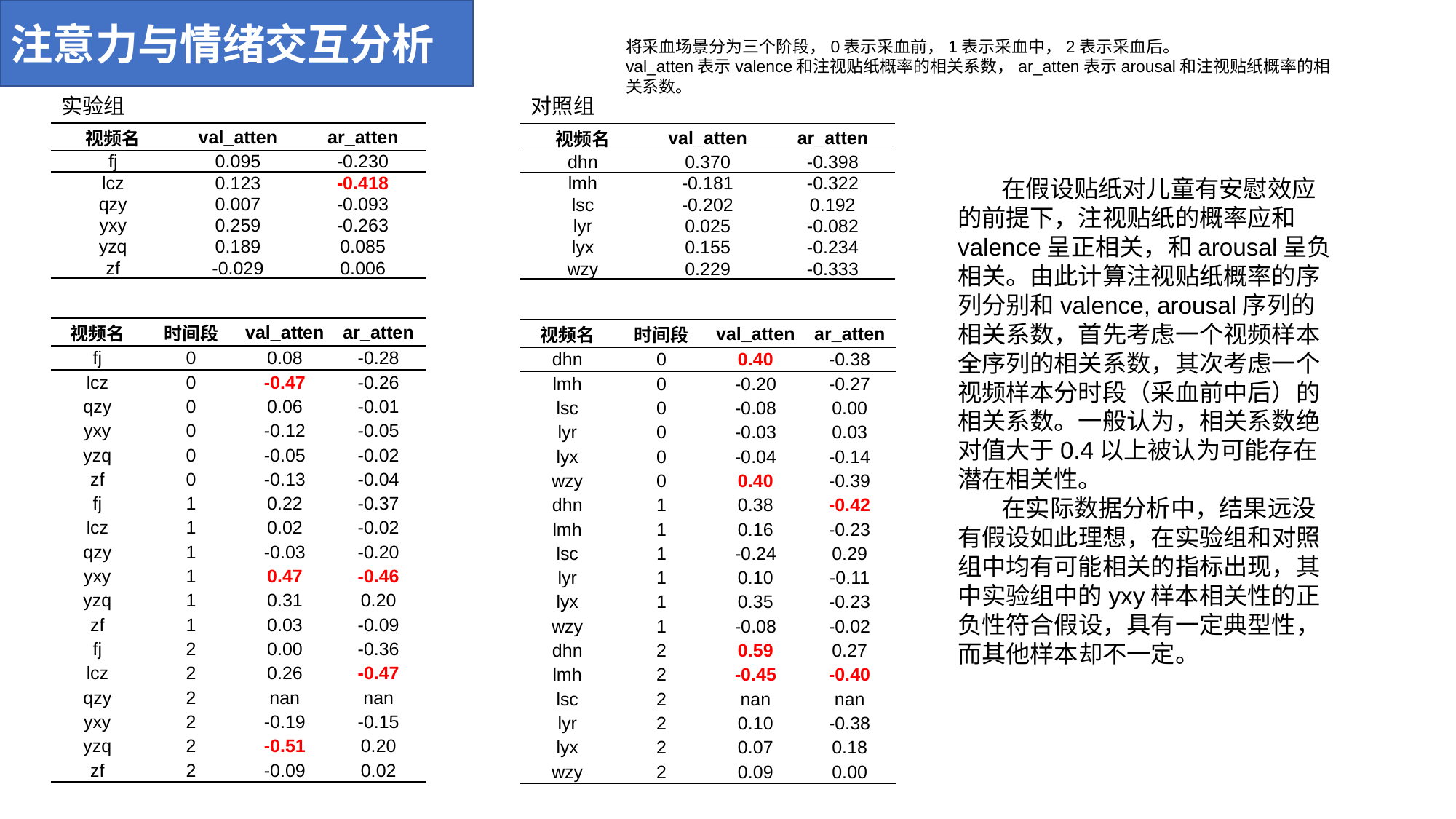

注意力与情绪交互分析
将采血场景分为三个阶段，0表示采血前，1表示采血中，2表示采血后。
val_atten表示valence和注视贴纸概率的相关系数，ar_atten表示arousal和注视贴纸概率的相关系数。
实验组
对照组
| 视频名 | val\_atten | ar\_atten |
| --- | --- | --- |
| fj | 0.095 | -0.230 |
| lcz | 0.123 | -0.418 |
| qzy | 0.007 | -0.093 |
| yxy | 0.259 | -0.263 |
| yzq | 0.189 | 0.085 |
| zf | -0.029 | 0.006 |
| 视频名 | val\_atten | ar\_atten |
| --- | --- | --- |
| dhn | 0.370 | -0.398 |
| lmh | -0.181 | -0.322 |
| lsc | -0.202 | 0.192 |
| lyr | 0.025 | -0.082 |
| lyx | 0.155 | -0.234 |
| wzy | 0.229 | -0.333 |
       在假设贴纸对儿童有安慰效应的前提下，注视贴纸的概率应和valence呈正相关，和arousal呈负相关。由此计算注视贴纸概率的序列分别和valence, arousal序列的相关系数，首先考虑一个视频样本全序列的相关系数，其次考虑一个视频样本分时段（采血前中后）的相关系数。一般认为，相关系数绝对值大于0.4以上被认为可能存在潜在相关性。
       在实际数据分析中，结果远没有假设如此理想，在实验组和对照组中均有可能相关的指标出现，其中实验组中的yxy样本相关性的正负性符合假设，具有一定典型性，而其他样本却不一定。
| 视频名 | 时间段 | val\_atten | ar\_atten |
| --- | --- | --- | --- |
| fj | 0 | 0.08 | -0.28 |
| lcz | 0 | -0.47 | -0.26 |
| qzy | 0 | 0.06 | -0.01 |
| yxy | 0 | -0.12 | -0.05 |
| yzq | 0 | -0.05 | -0.02 |
| zf | 0 | -0.13 | -0.04 |
| fj | 1 | 0.22 | -0.37 |
| lcz | 1 | 0.02 | -0.02 |
| qzy | 1 | -0.03 | -0.20 |
| yxy | 1 | 0.47 | -0.46 |
| yzq | 1 | 0.31 | 0.20 |
| zf | 1 | 0.03 | -0.09 |
| fj | 2 | 0.00 | -0.36 |
| lcz | 2 | 0.26 | -0.47 |
| qzy | 2 | nan | nan |
| yxy | 2 | -0.19 | -0.15 |
| yzq | 2 | -0.51 | 0.20 |
| zf | 2 | -0.09 | 0.02 |
| 视频名 | 时间段 | val\_atten | ar\_atten |
| --- | --- | --- | --- |
| dhn | 0 | 0.40 | -0.38 |
| lmh | 0 | -0.20 | -0.27 |
| lsc | 0 | -0.08 | 0.00 |
| lyr | 0 | -0.03 | 0.03 |
| lyx | 0 | -0.04 | -0.14 |
| wzy | 0 | 0.40 | -0.39 |
| dhn | 1 | 0.38 | -0.42 |
| lmh | 1 | 0.16 | -0.23 |
| lsc | 1 | -0.24 | 0.29 |
| lyr | 1 | 0.10 | -0.11 |
| lyx | 1 | 0.35 | -0.23 |
| wzy | 1 | -0.08 | -0.02 |
| dhn | 2 | 0.59 | 0.27 |
| lmh | 2 | -0.45 | -0.40 |
| lsc | 2 | nan | nan |
| lyr | 2 | 0.10 | -0.38 |
| lyx | 2 | 0.07 | 0.18 |
| wzy | 2 | 0.09 | 0.00 |